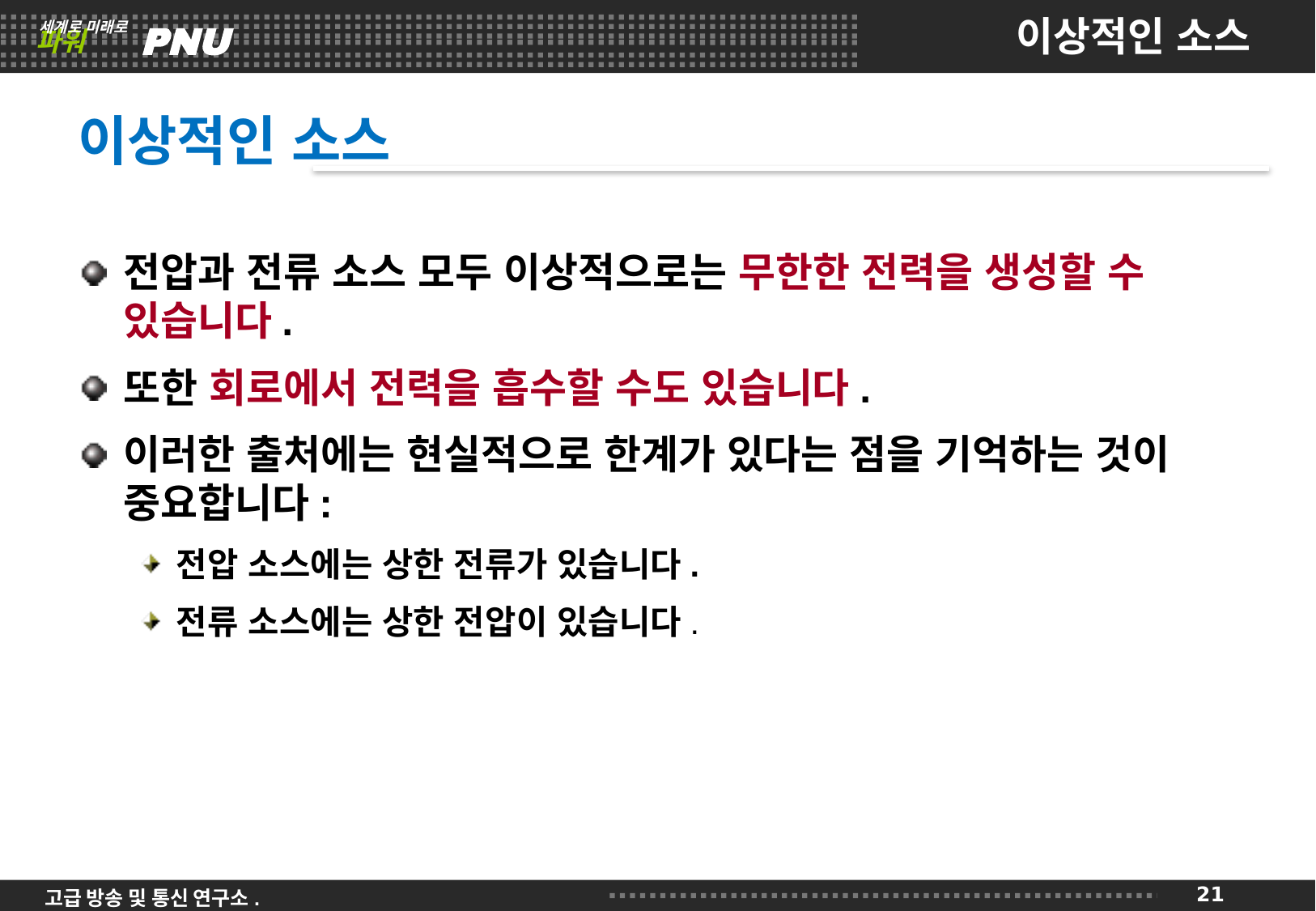

# 이상적인 소스
이상적인 소스

전압과 전류 소스 모두 이상적으로는 무한한 전력을 생성할 수 있습니다.
또한 회로에서 전력을 흡수할 수도 있습니다.
이러한 출처에는 현실적으로 한계가 있다는 점을 기억하는 것이 중요합니다:
전압 소스에는 상한 전류가 있습니다.
전류 소스에는 상한 전압이 있습니다.